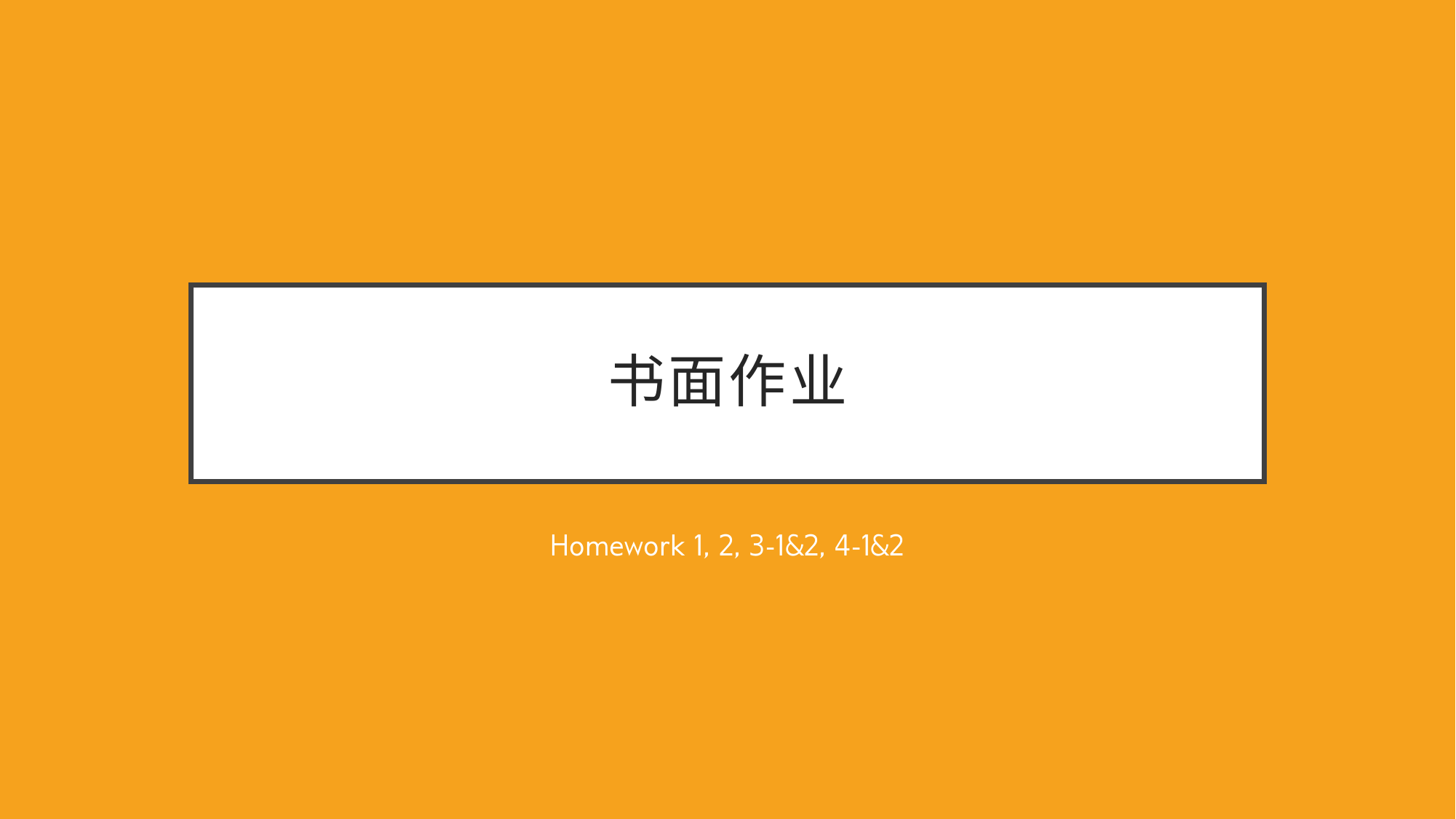

# 书面作业
Homework 1, 2, 3-1&2, 4-1&2